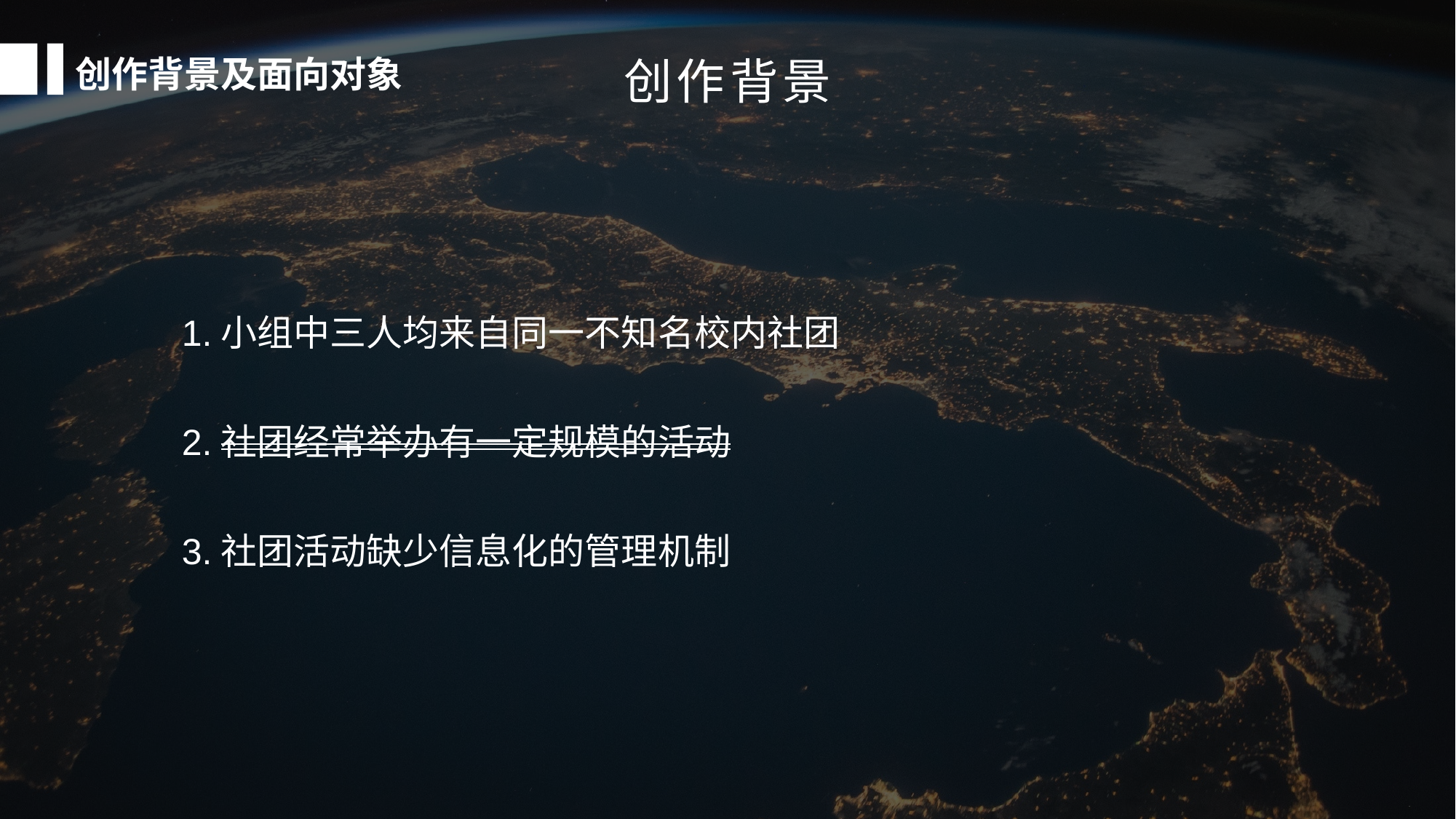

创作背景及面向对象
创作背景
1.小组中三人均来自同一不知名校内社团
2.社团经常举办有一定规模的活动
3.社团活动缺少信息化的管理机制